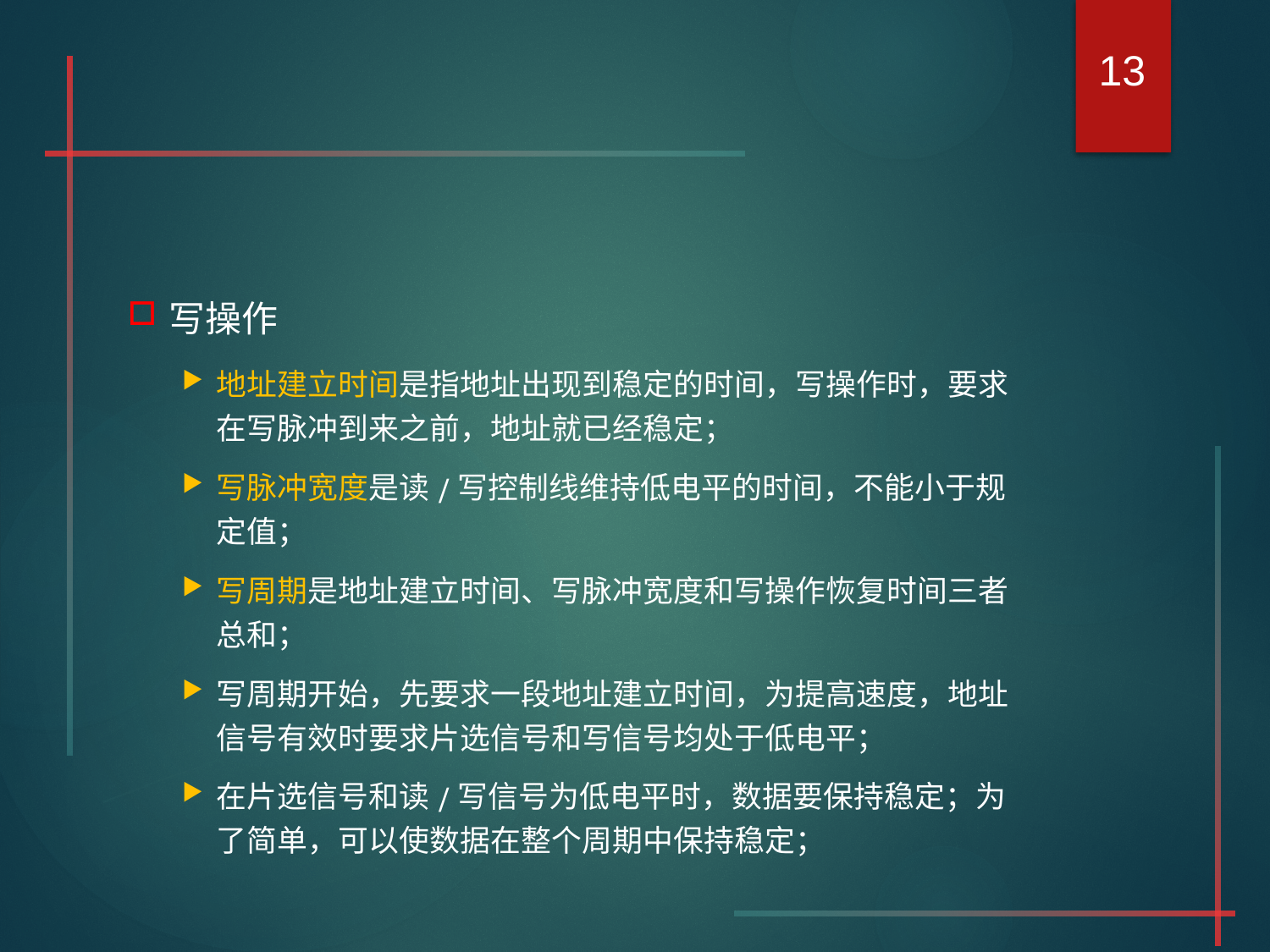

13
#
写操作
地址建立时间是指地址出现到稳定的时间，写操作时，要求在写脉冲到来之前，地址就已经稳定；
写脉冲宽度是读/写控制线维持低电平的时间，不能小于规定值；
写周期是地址建立时间、写脉冲宽度和写操作恢复时间三者总和；
写周期开始，先要求一段地址建立时间，为提高速度，地址信号有效时要求片选信号和写信号均处于低电平；
在片选信号和读/写信号为低电平时，数据要保持稳定；为了简单，可以使数据在整个周期中保持稳定；